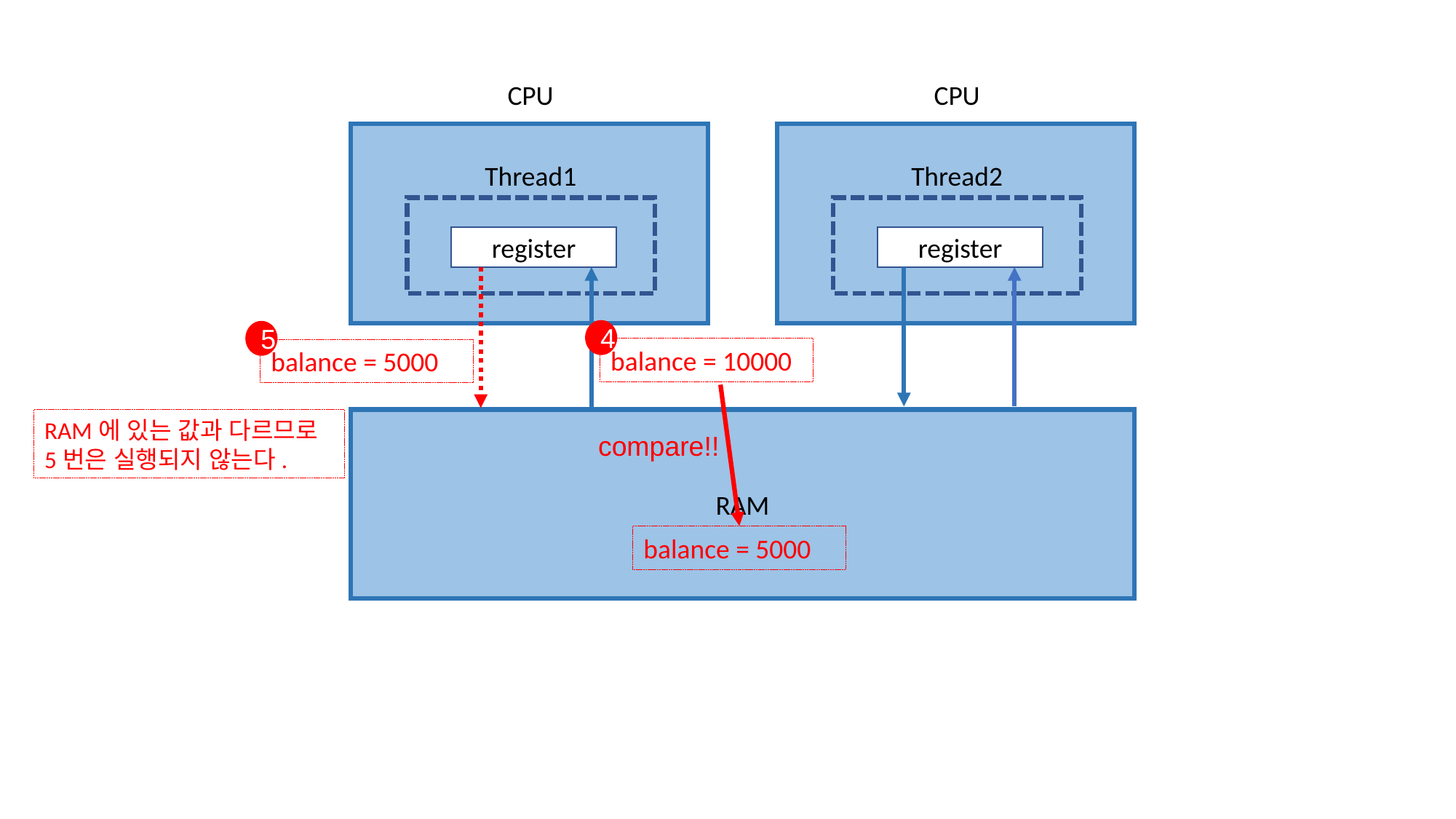

CPU

Thread1

register
CPU

Thread2

register
4
balance = 10000
5
balance = 5000
RAM에 있는 값과 다르므로  5번은 실행되지 않는다.
RAM
compare!!
balance = 5000